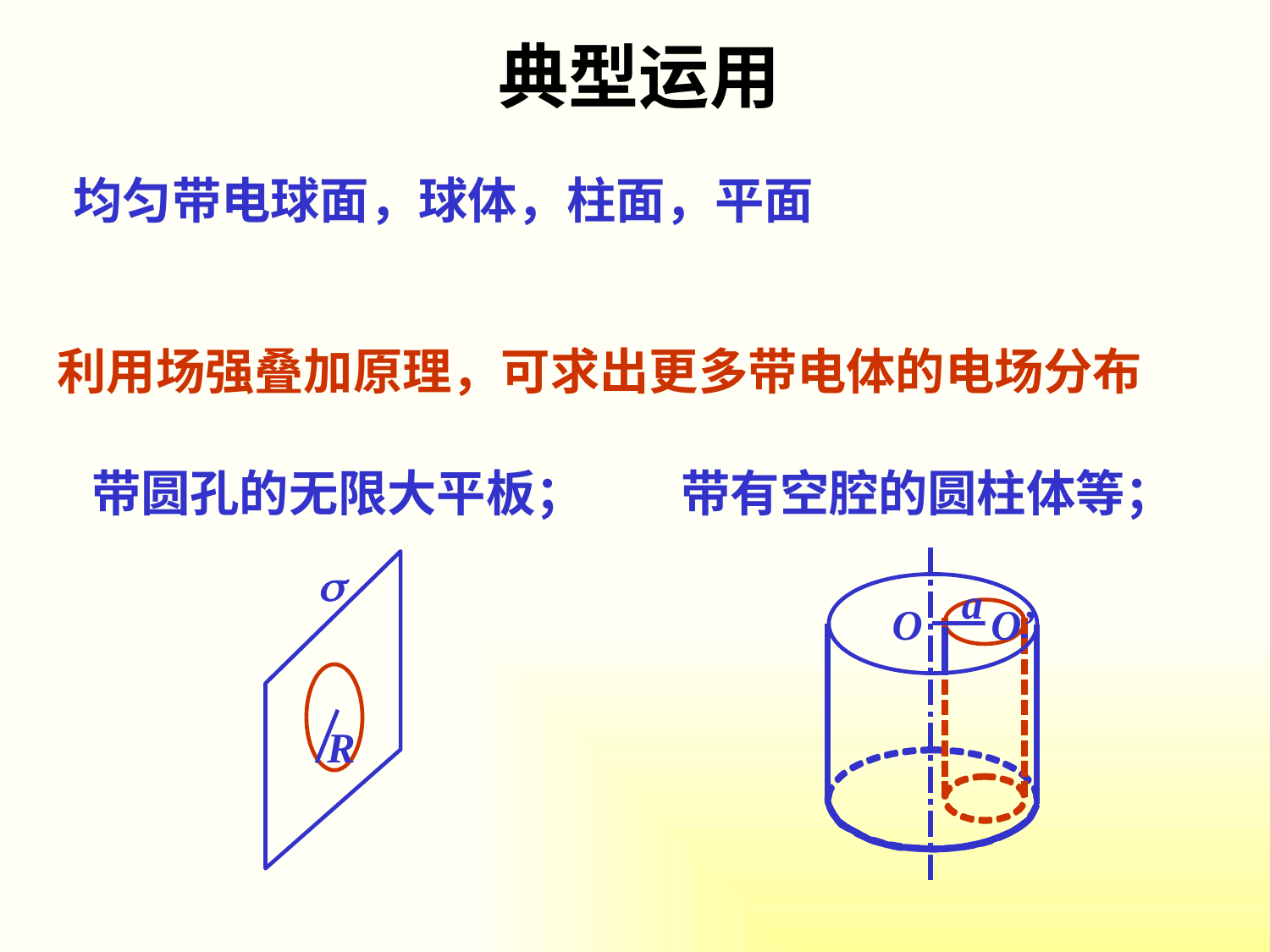

典型运用
均匀带电球面，球体，柱面，平面
利用场强叠加原理，可求出更多带电体的电场分布
带圆孔的无限大平板；
带有空腔的圆柱体等；

a

O
O’

σ

R